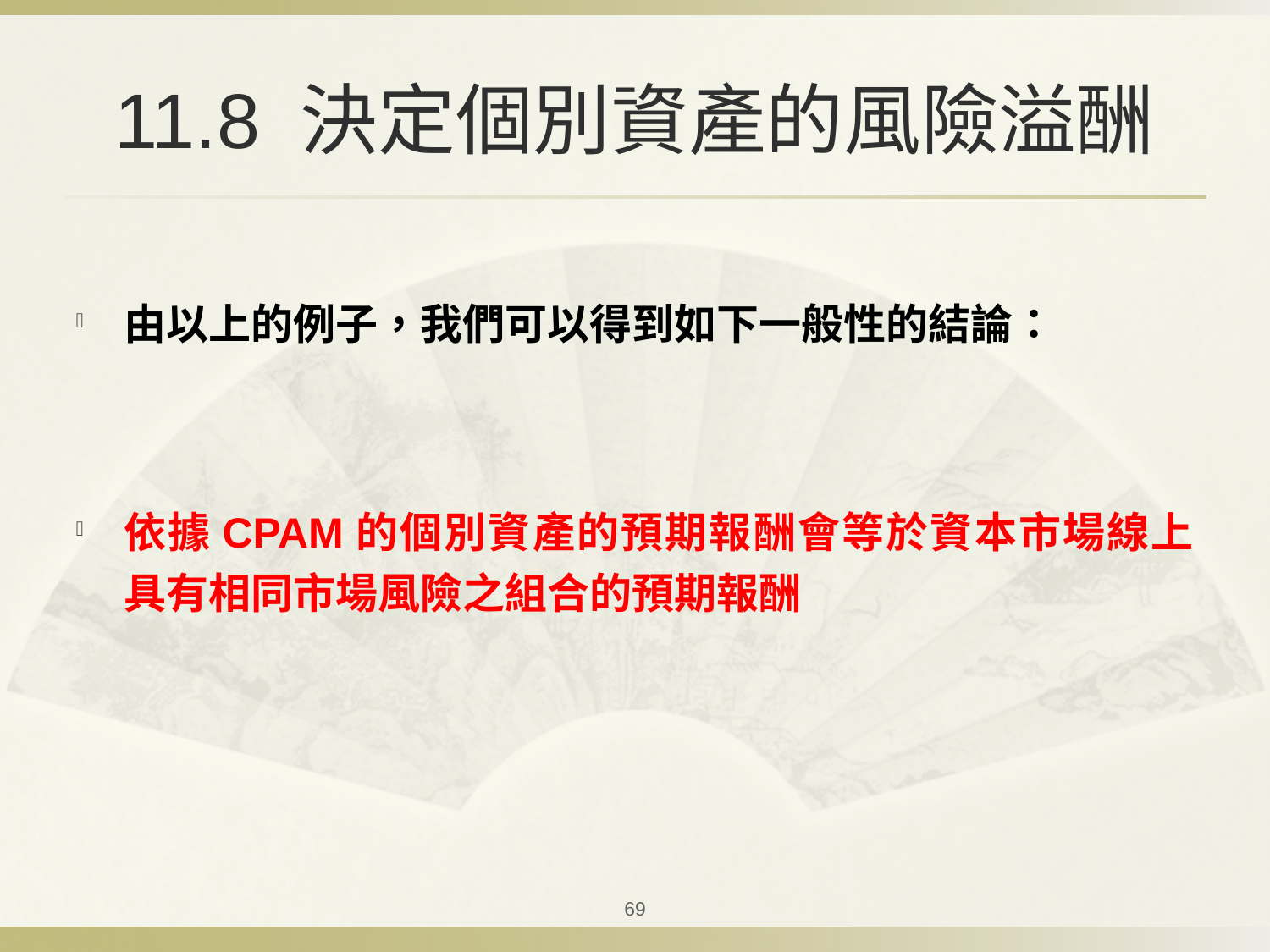

# 11.8 決定個別資產的風險溢酬

由以上的例子，我們可以得到如下一般性的結論：

依據CPAM的個別資產的預期報酬會等於資本市場線上具有相同市場風險之組合的預期報酬

69